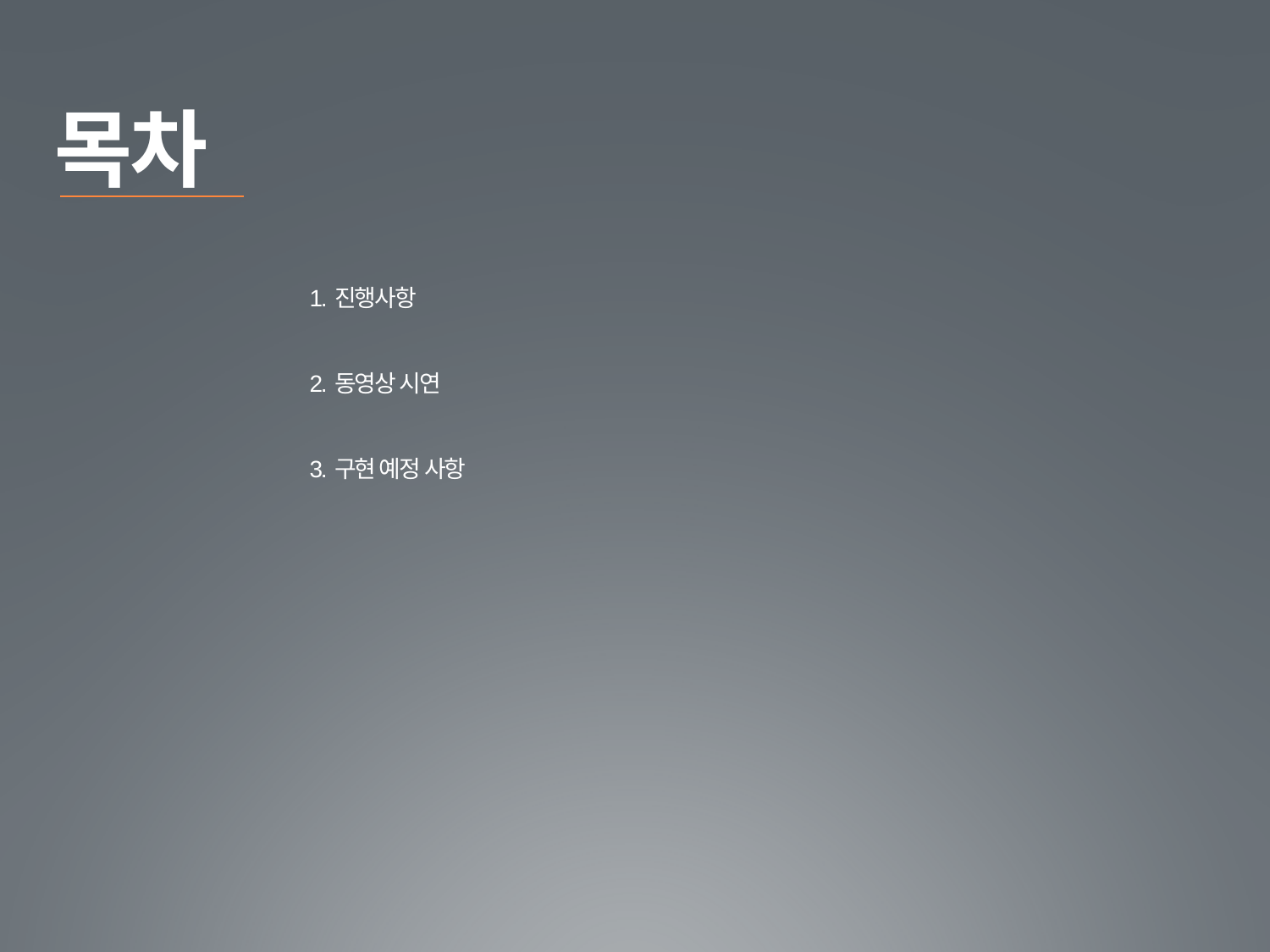

목차
1. 진행사항
2. 동영상 시연
3. 구현 예정 사항